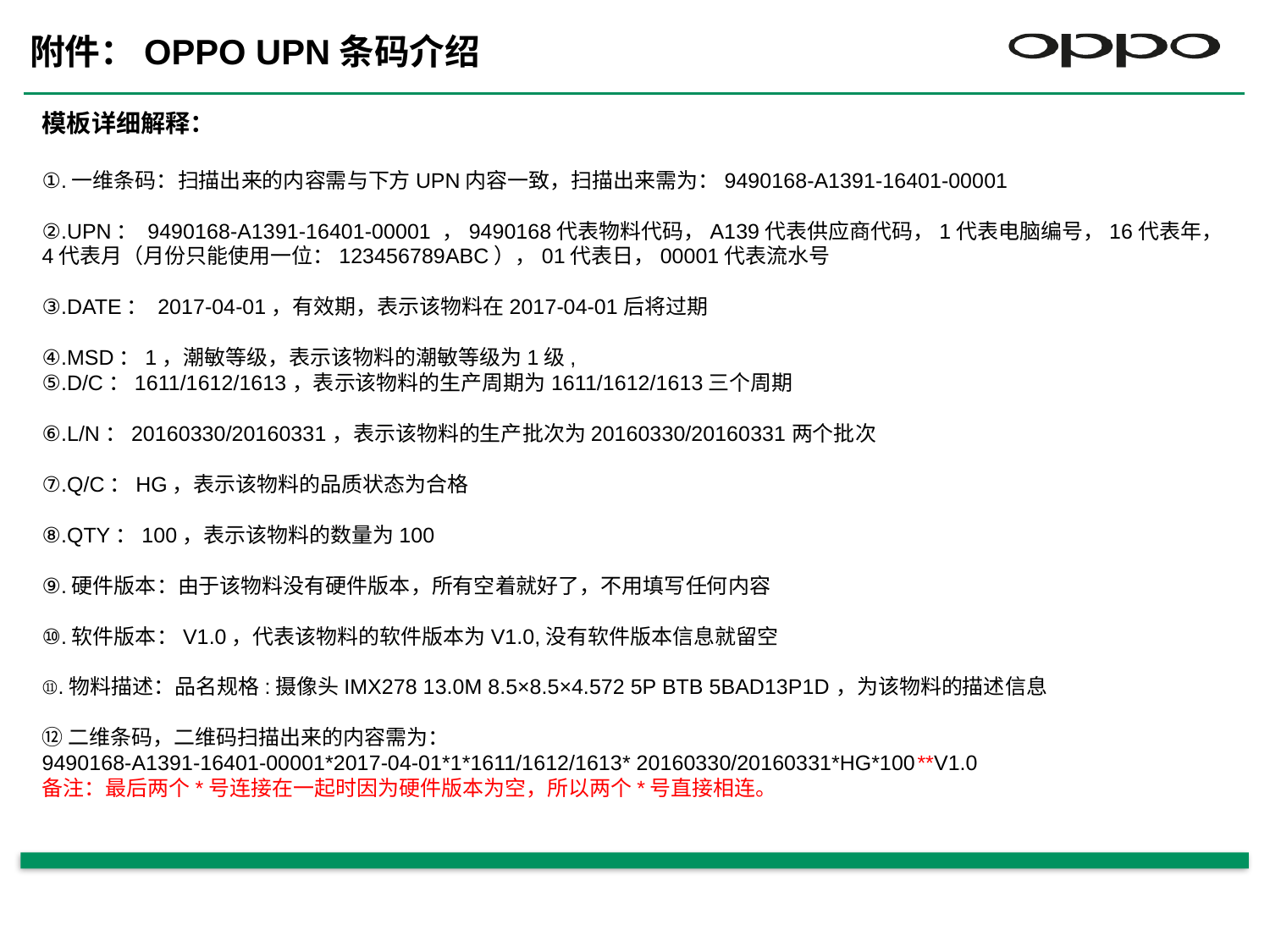

附件：OPPO UPN条码介绍
模板详细解释：

①.一维条码：扫描出来的内容需与下方UPN内容一致，扫描出来需为：9490168-A1391-16401-00001

②.UPN： 9490168-A1391-16401-00001 ，9490168代表物料代码，A139代表供应商代码，1代表电脑编号，16代表年，4代表月（月份只能使用一位：123456789ABC），01代表日，00001代表流水号

③.DATE： 2017-04-01，有效期，表示该物料在2017-04-01后将过期

④.MSD：1，潮敏等级，表示该物料的潮敏等级为1级,
⑤.D/C：1611/1612/1613，表示该物料的生产周期为1611/1612/1613三个周期

⑥.L/N：20160330/20160331，表示该物料的生产批次为20160330/20160331两个批次

⑦.Q/C：HG，表示该物料的品质状态为合格

⑧.QTY：100，表示该物料的数量为100

⑨.硬件版本：由于该物料没有硬件版本，所有空着就好了，不用填写任何内容

⑩.软件版本：V1.0，代表该物料的软件版本为V1.0,没有软件版本信息就留空

⑪.物料描述：品名规格:摄像头IMX278 13.0M 8.5×8.5×4.572 5P BTB 5BAD13P1D，为该物料的描述信息

⑫二维条码，二维码扫描出来的内容需为：
9490168-A1391-16401-00001*2017-04-01*1*1611/1612/1613* 20160330/20160331*HG*100**V1.0
备注：最后两个*号连接在一起时因为硬件版本为空，所以两个*号直接相连。